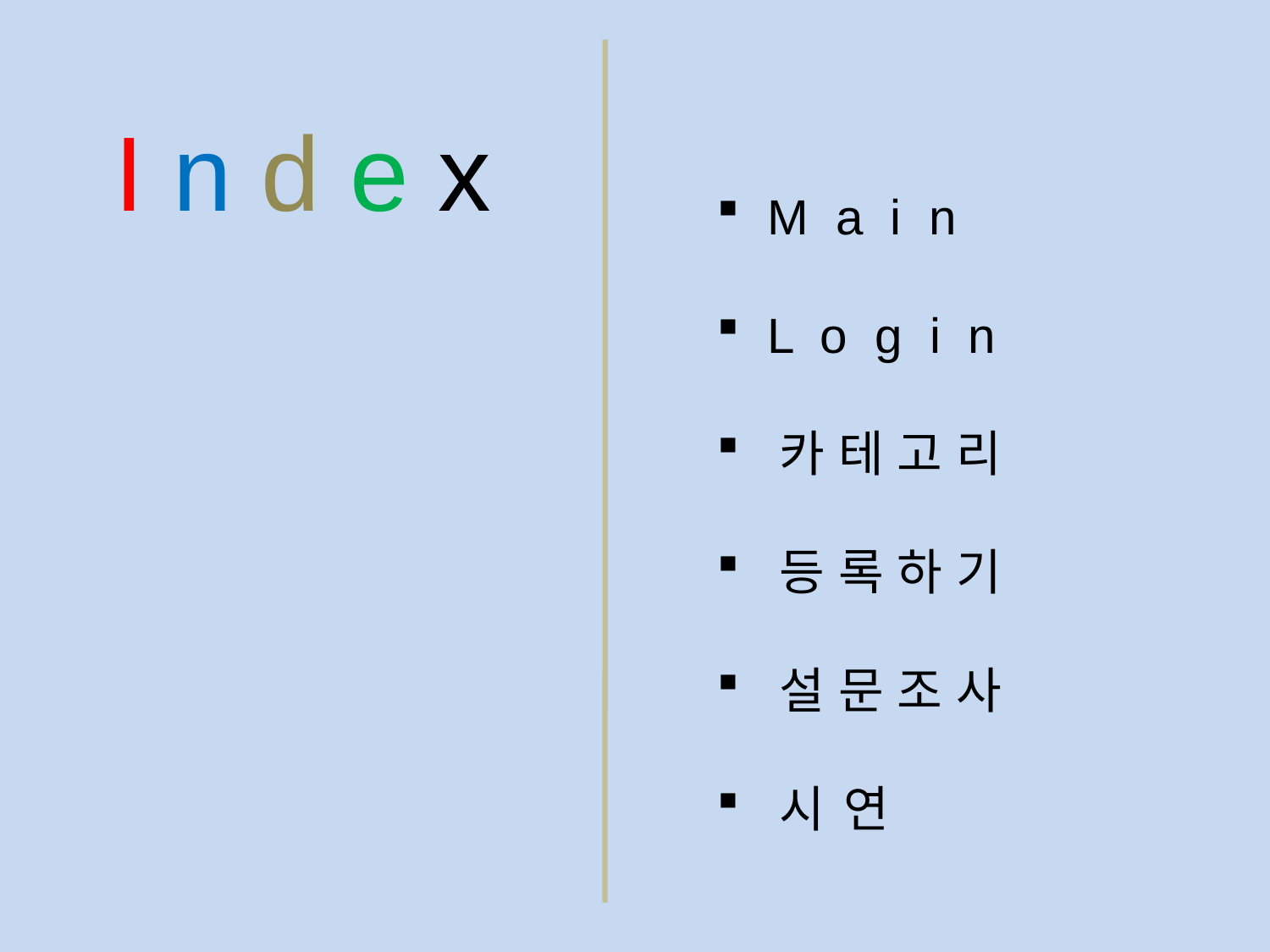

I n d e x
  M  a  i  n
  L  o  g  i  n
  카 테 고 리
  등 록 하 기
  설 문 조 사
  시 	연